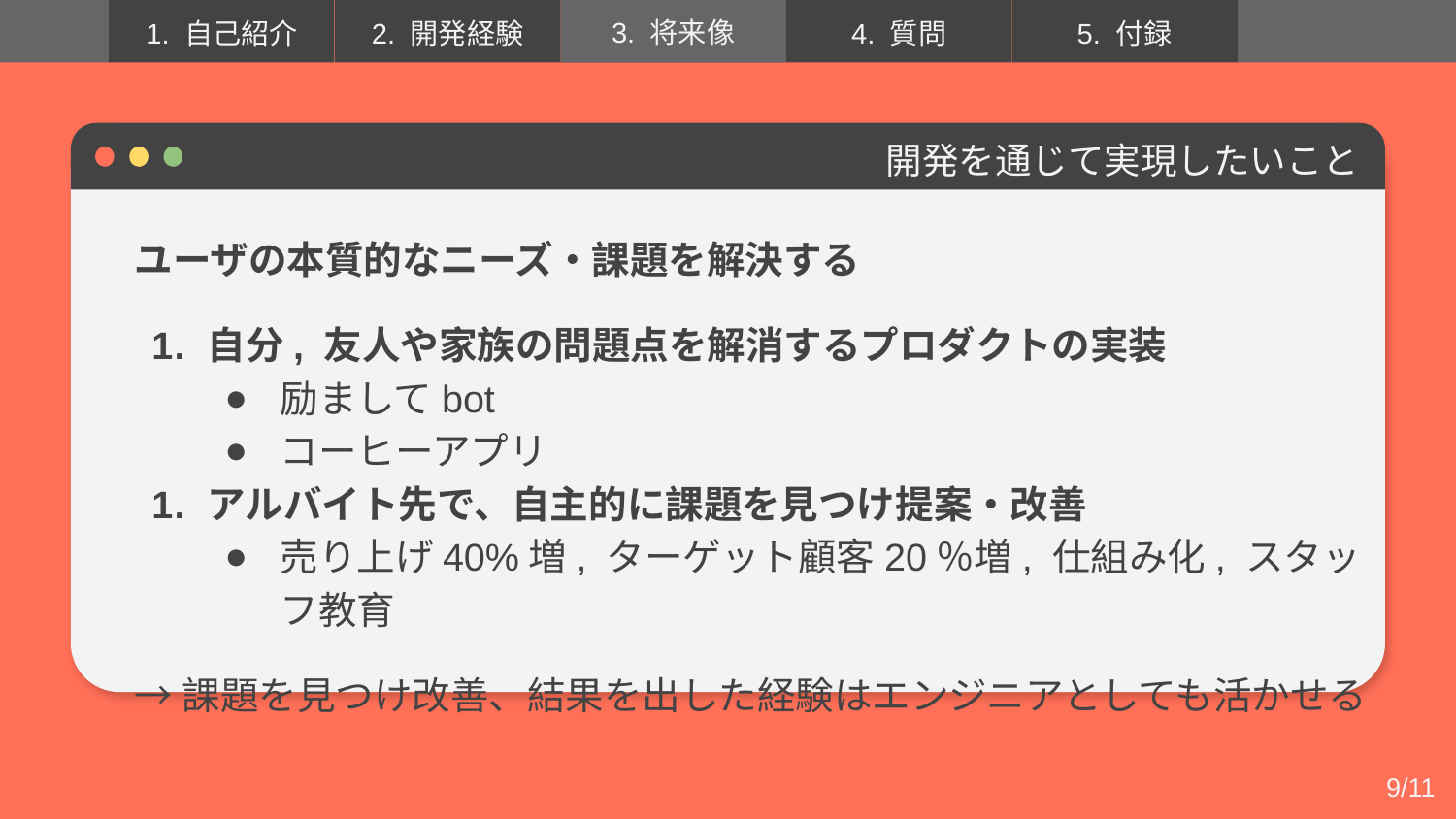

3. 将来像

開発を通じて実現したいこと
ユーザの本質的なニーズ・課題を解決する
自分, 友人や家族の問題点を解消するプロダクトの実装
励ましてbot
コーヒーアプリ
アルバイト先で、自主的に課題を見つけ提案・改善
売り上げ40%増, ターゲット顧客20％増, 仕組み化, スタッフ教育
→課題を見つけ改善、結果を出した経験はエンジニアとしても活かせる
9/11